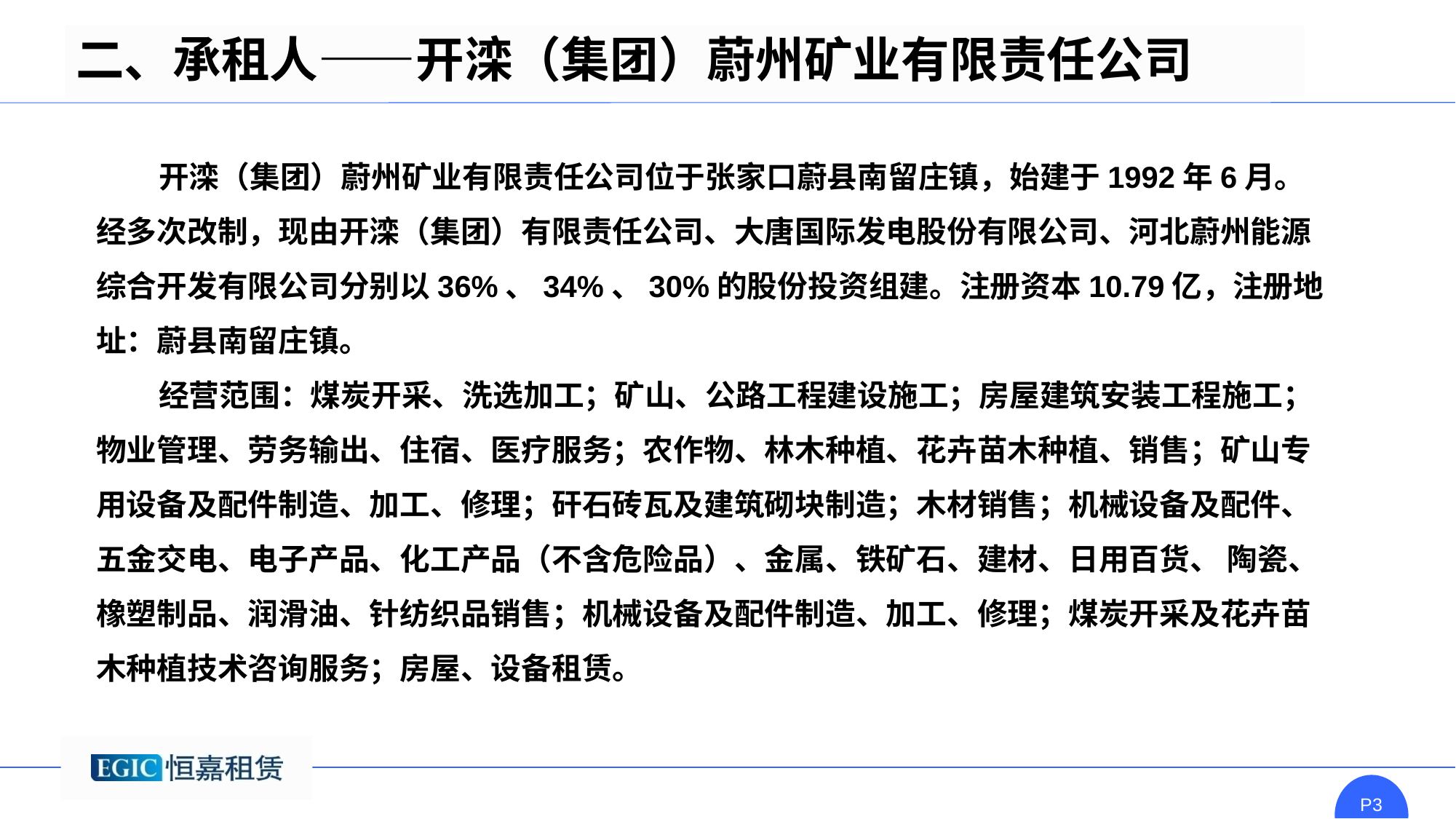

二、承租人——开滦（集团）蔚州矿业有限责任公司
        开滦（集团）蔚州矿业有限责任公司位于张家口蔚县南留庄镇，始建于1992年6月。经多次改制，现由开滦（集团）有限责任公司、大唐国际发电股份有限公司、河北蔚州能源综合开发有限公司分别以36%、34%、30%的股份投资组建。注册资本10.79亿，注册地址：蔚县南留庄镇。
        经营范围：煤炭开采、洗选加工；矿山、公路工程建设施工；房屋建筑安装工程施工；物业管理、劳务输出、住宿、医疗服务；农作物、林木种植、花卉苗木种植、销售；矿山专用设备及配件制造、加工、修理；矸石砖瓦及建筑砌块制造；木材销售；机械设备及配件、五金交电、电子产品、化工产品（不含危险品）、金属、铁矿石、建材、日用百货、 陶瓷、橡塑制品、润滑油、针纺织品销售；机械设备及配件制造、加工、修理；煤炭开采及花卉苗木种植技术咨询服务；房屋、设备租赁。